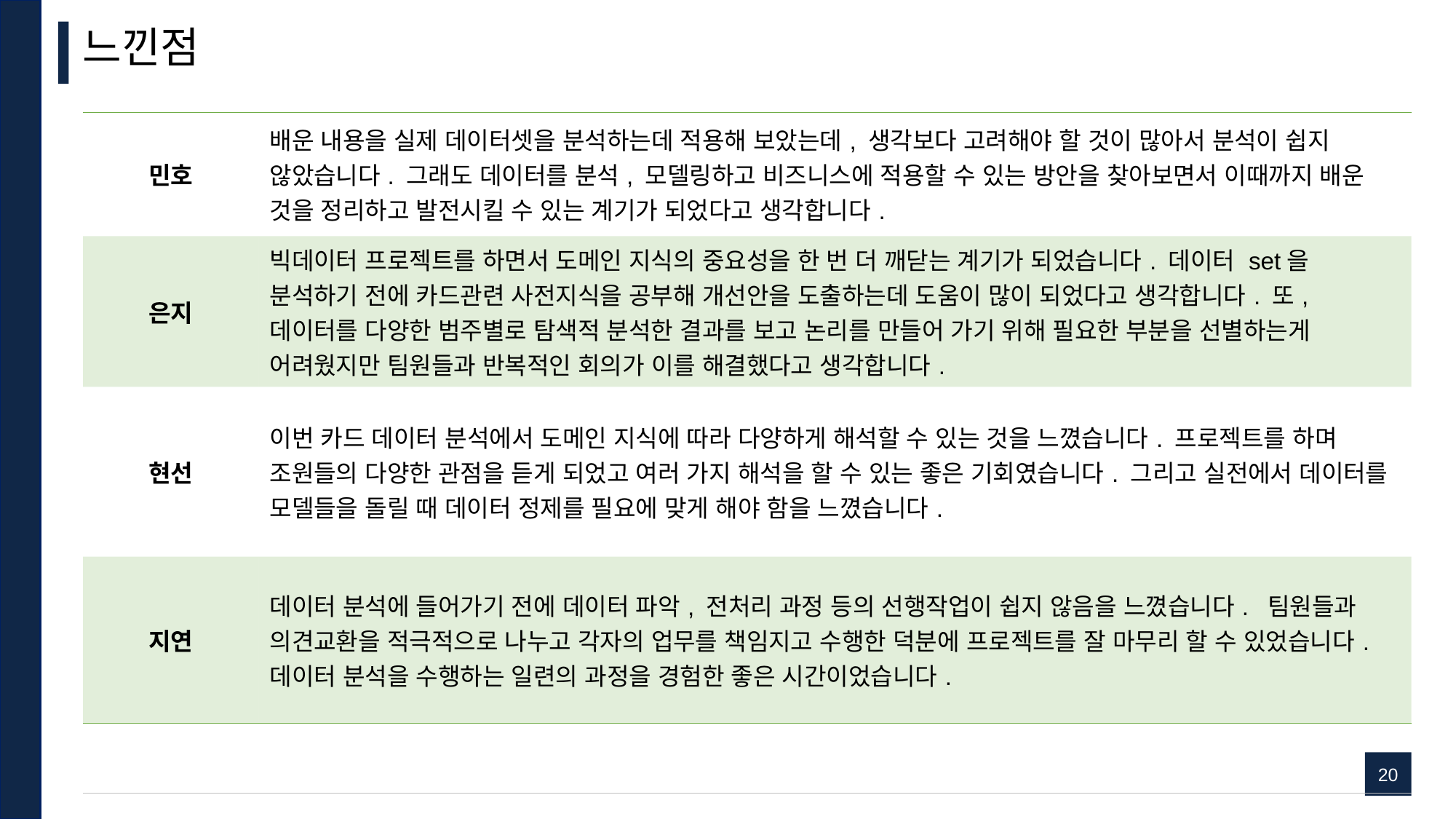

느낀점

| 민호 | 배운 내용을 실제 데이터셋을 분석하는데 적용해 보았는데, 생각보다 고려해야 할 것이 많아서 분석이 쉽지 않았습니다. 그래도 데이터를 분석, 모델링하고 비즈니스에 적용할 수 있는 방안을 찾아보면서 이때까지 배운 것을 정리하고 발전시킬 수 있는 계기가 되었다고 생각합니다. |
| --- | --- |
| 은지 | 빅데이터 프로젝트를 하면서 도메인 지식의 중요성을 한 번 더 깨닫는 계기가 되었습니다. 데이터 set을 분석하기 전에 카드관련 사전지식을 공부해 개선안을 도출하는데 도움이 많이 되었다고 생각합니다. 또, 데이터를 다양한 범주별로 탐색적 분석한 결과를 보고 논리를 만들어 가기 위해 필요한 부분을 선별하는게 어려웠지만 팀원들과 반복적인 회의가 이를 해결했다고 생각합니다. |
| 현선 | 이번 카드 데이터 분석에서 도메인 지식에 따라 다양하게 해석할 수 있는 것을 느꼈습니다. 프로젝트를 하며 조원들의 다양한 관점을 듣게 되었고 여러 가지 해석을 할 수 있는 좋은 기회였습니다. 그리고 실전에서 데이터를 모델들을 돌릴 때 데이터 정제를 필요에 맞게 해야 함을 느꼈습니다. |
| 지연 | 데이터 분석에 들어가기 전에 데이터 파악, 전처리 과정 등의 선행작업이 쉽지 않음을 느꼈습니다. 팀원들과 의견교환을 적극적으로 나누고 각자의 업무를 책임지고 수행한 덕분에 프로젝트를 잘 마무리 할 수 있었습니다. 데이터 분석을 수행하는 일련의 과정을 경험한 좋은 시간이었습니다. |
20